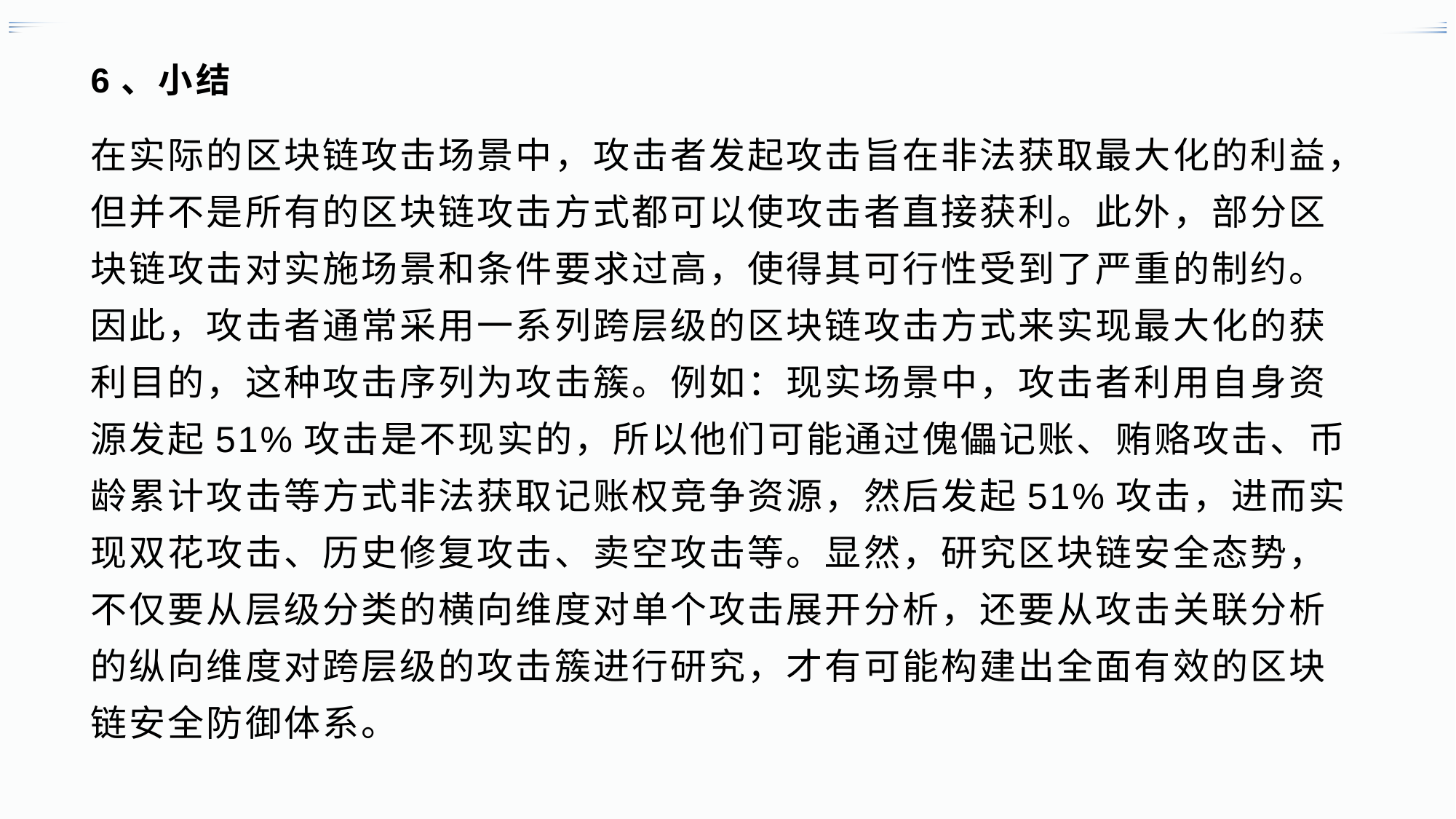

# 6、小结
在实际的区块链攻击场景中，攻击者发起攻击旨在非法获取最大化的利益，但并不是所有的区块链攻击方式都可以使攻击者直接获利。此外，部分区块链攻击对实施场景和条件要求过高，使得其可行性受到了严重的制约。因此，攻击者通常采用一系列跨层级的区块链攻击方式来实现最大化的获利目的，这种攻击序列为攻击簇。例如：现实场景中，攻击者利用自身资源发起51%攻击是不现实的，所以他们可能通过傀儡记账、贿赂攻击、币龄累计攻击等方式非法获取记账权竞争资源，然后发起51%攻击，进而实现双花攻击、历史修复攻击、卖空攻击等。显然，研究区块链安全态势，不仅要从层级分类的横向维度对单个攻击展开分析，还要从攻击关联分析的纵向维度对跨层级的攻击簇进行研究，才有可能构建出全面有效的区块链安全防御体系。